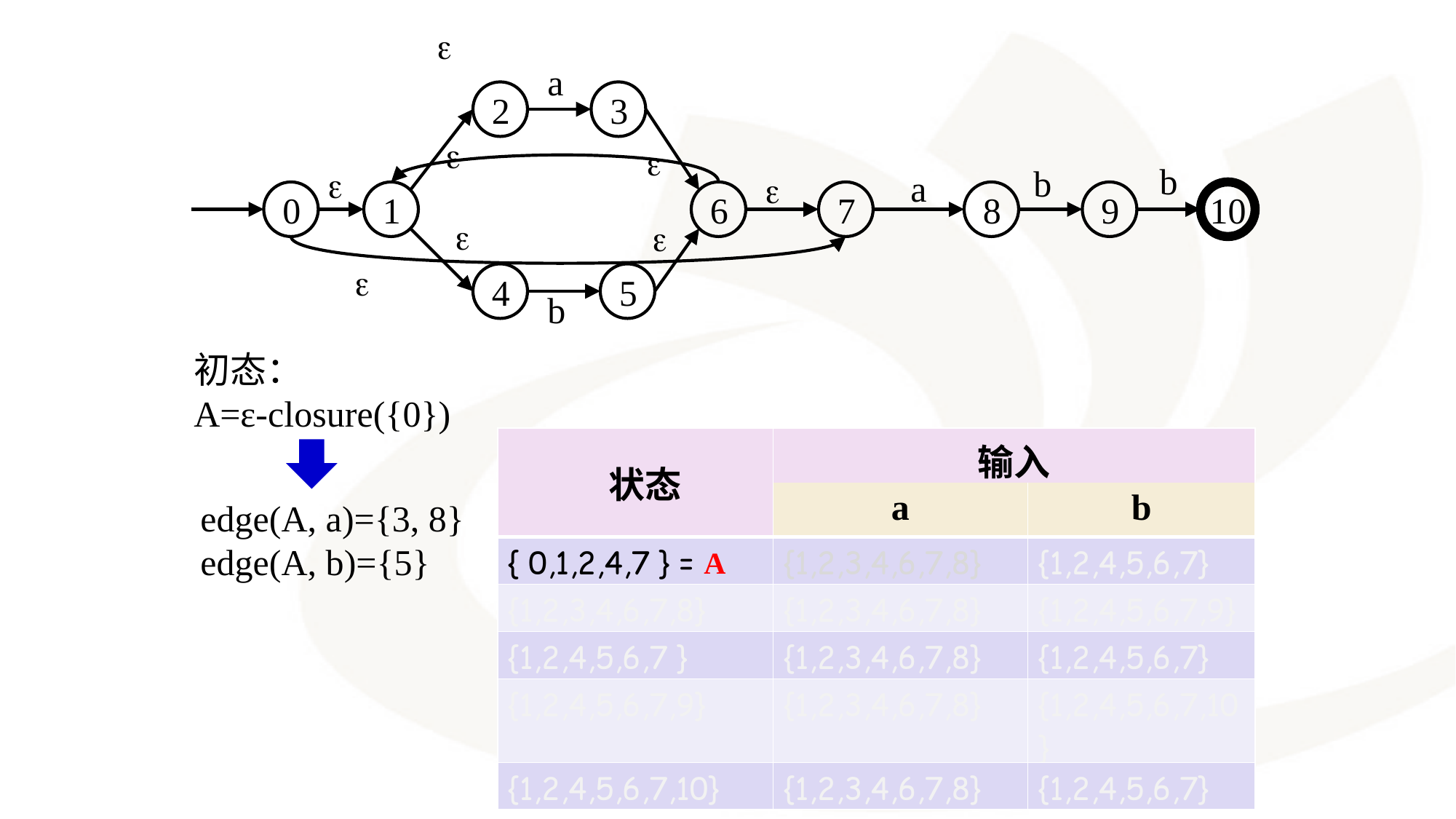

ε
a
2
3
ε
ε
b
b
ε
a
ε
0
1
6
7
8
9
10
ε
ε
ε
4
5
b
初态：
A=ε-closure({0})
| 状态 | 输入 |  |
| --- | --- | --- |
|  | a | b |
| { 0,1,2,4,7 } = A | {1,2,3,4,6,7,8} | {1,2,4,5,6,7} |
| {1,2,3,4,6,7,8} | {1,2,3,4,6,7,8} | {1,2,4,5,6,7,9} |
| {1,2,4,5,6,7 } | {1,2,3,4,6,7,8} | {1,2,4,5,6,7} |
| {1,2,4,5,6,7,9} | {1,2,3,4,6,7,8} | {1,2,4,5,6,7,10} |
| {1,2,4,5,6,7,10} | {1,2,3,4,6,7,8} | {1,2,4,5,6,7} |

edge(A, a)={3, 8}
edge(A, b)={5}
43